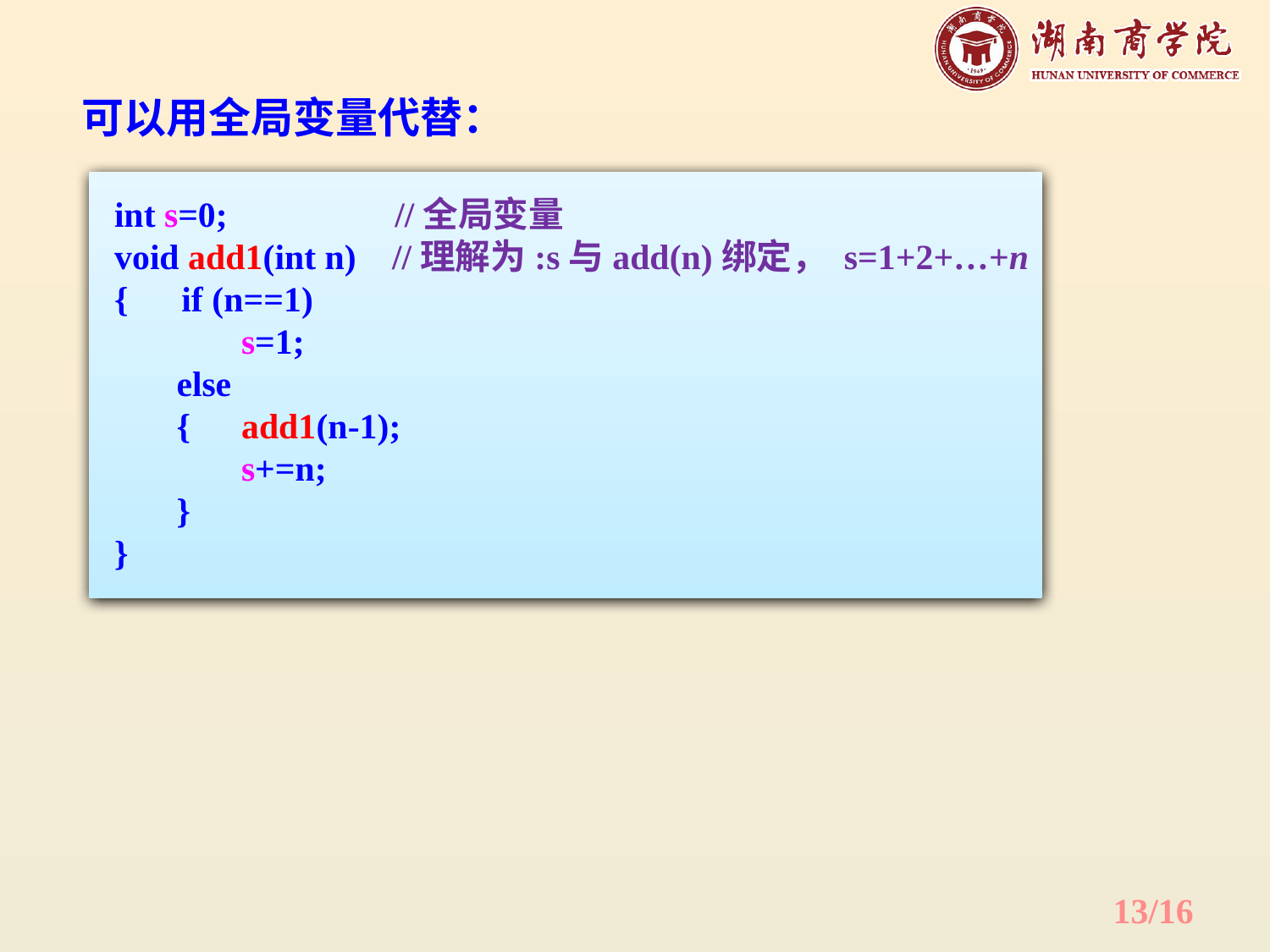

可以用全局变量代替：
int s=0;		   //全局变量
void add1(int n)    //理解为:s与add(n)绑定， s=1+2+…+n
{      if (n==1)
	s=1;
       else
       {	add1(n-1);
	s+=n;
       }
}
13/16